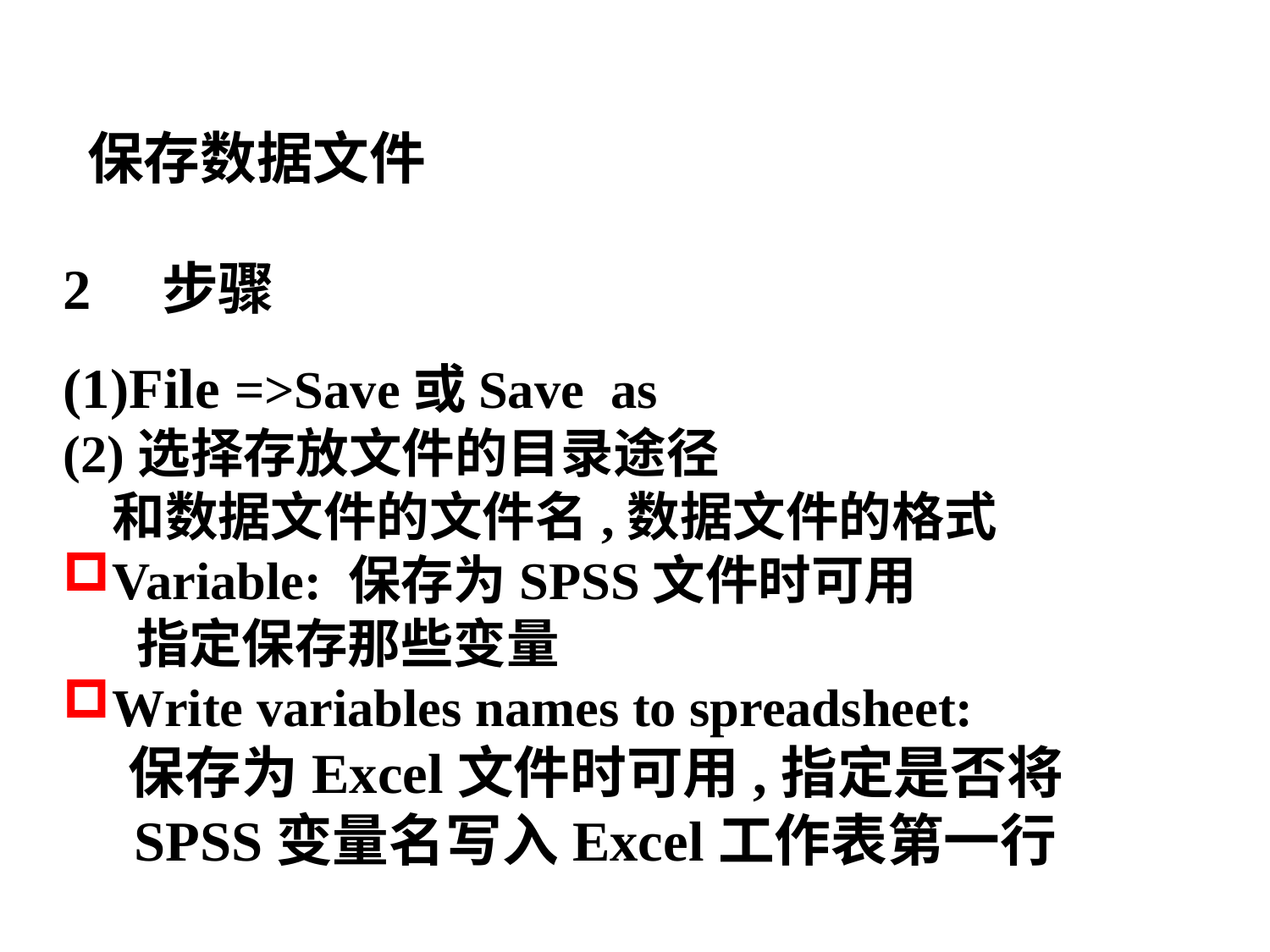

保存数据文件
2    步骤
(1)File =>Save或Save  as
(2)选择存放文件的目录途径
   和数据文件的文件名,数据文件的格式
Variable: 保存为SPSS文件时可用
     指定保存那些变量
Write variables names to spreadsheet:
    保存为Excel文件时可用,指定是否将
     SPSS变量名写入Excel工作表第一行